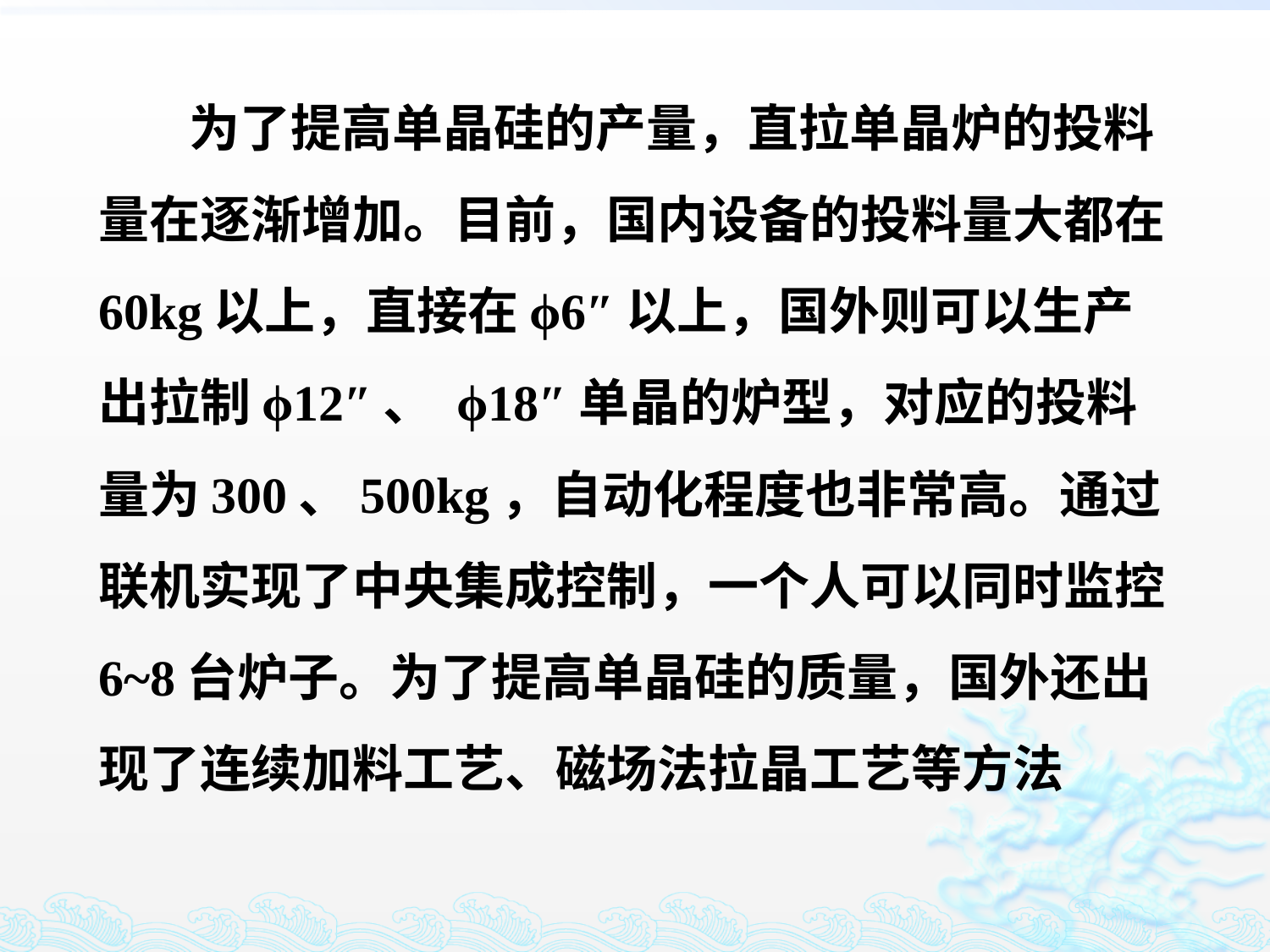

为了提高单晶硅的产量，直拉单晶炉的投料量在逐渐增加。目前，国内设备的投料量大都在60kg以上，直接在ϕ6″以上，国外则可以生产出拉制ϕ12″、 ϕ18″单晶的炉型，对应的投料量为300、500kg，自动化程度也非常高。通过联机实现了中央集成控制，一个人可以同时监控6~8台炉子。为了提高单晶硅的质量，国外还出现了连续加料工艺、磁场法拉晶工艺等方法